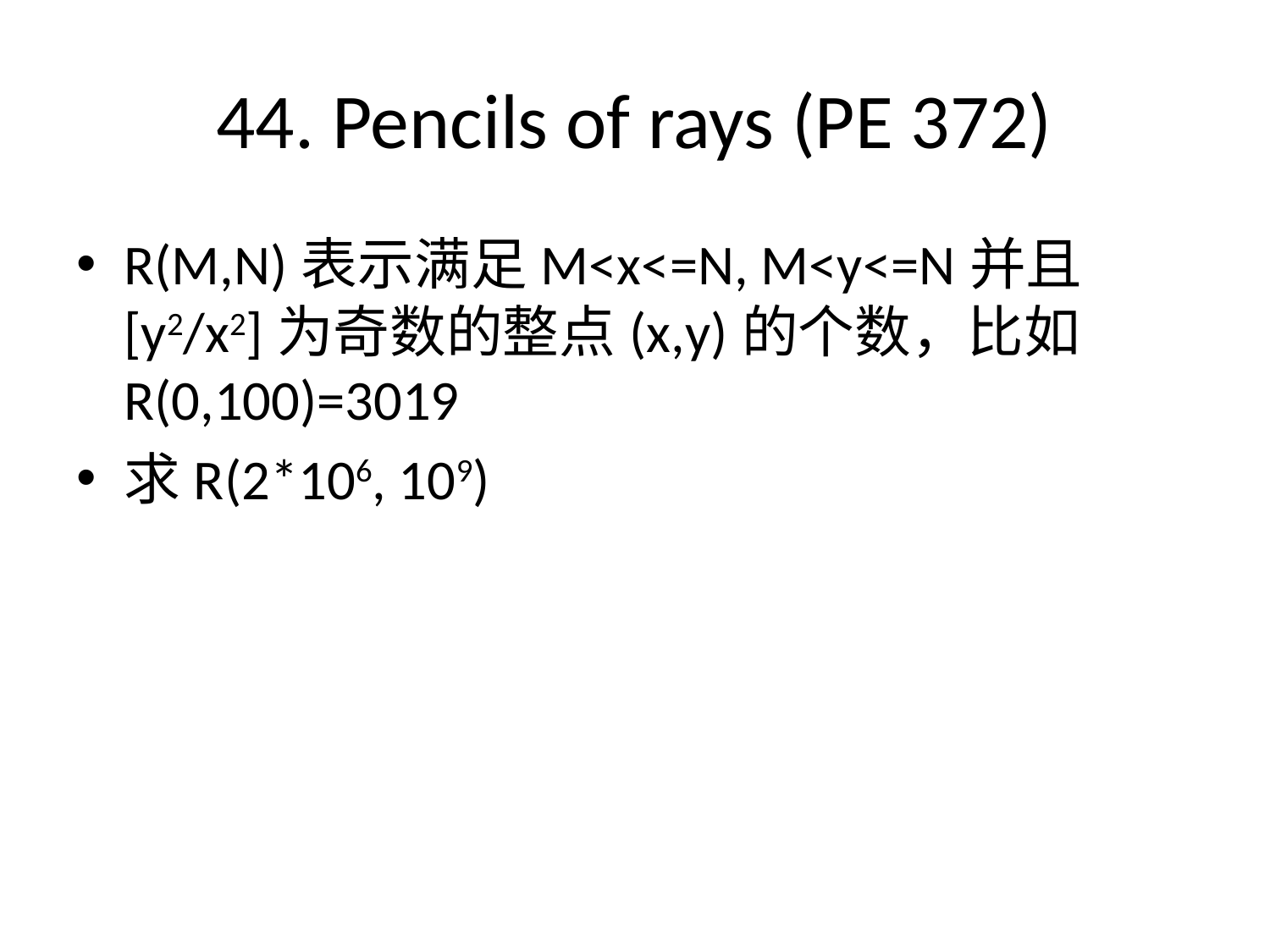

# 44. Pencils of rays (PE 372)
R(M,N)表示满足M<x<=N, M<y<=N并且[y2/x2]为奇数的整点(x,y)的个数，比如R(0,100)=3019
求R(2*106, 109)